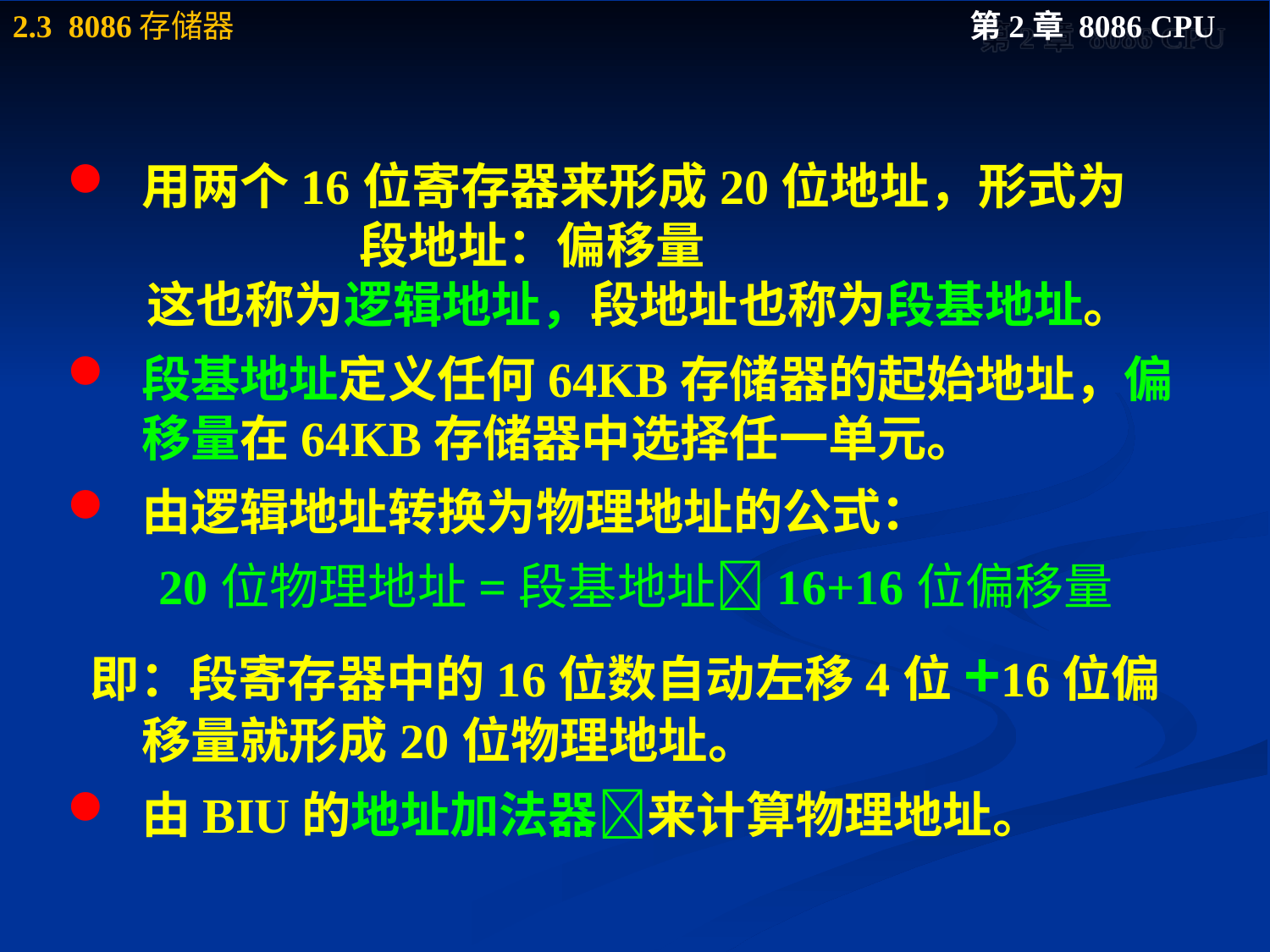

#
用两个16位寄存器来形成20位地址，形式为
                         段地址：偏移量
      这也称为逻辑地址，段地址也称为段基地址。
段基地址定义任何64KB存储器的起始地址，偏移量在64KB存储器中选择任一单元。
由逻辑地址转换为物理地址的公式：
20位物理地址=段基地址×16+16位偏移量
 即：段寄存器中的16位数自动左移4位+16位偏移量就形成20位物理地址。
由BIU的地址加法器Σ来计算物理地址。